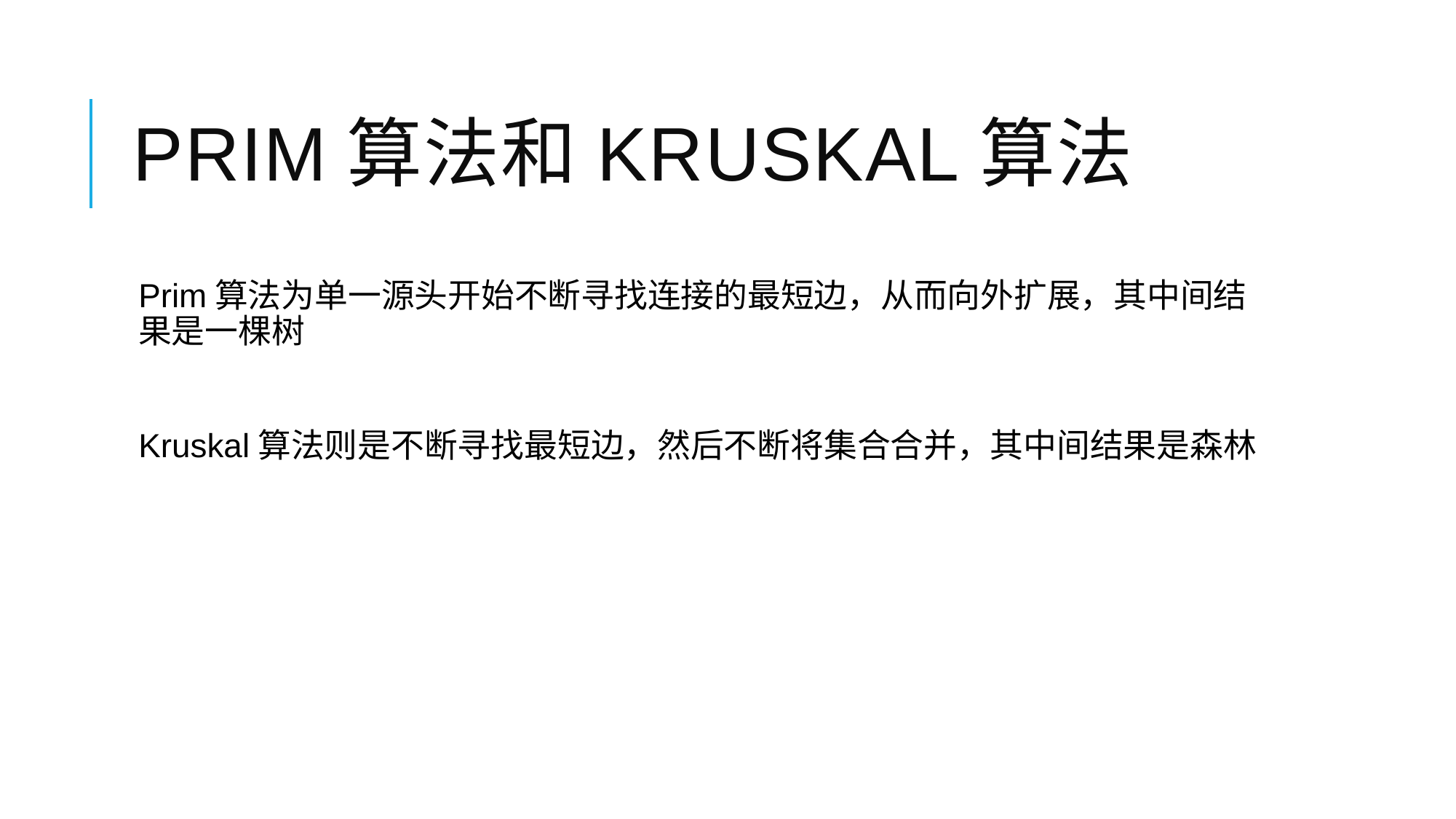

# Prim算法和Kruskal算法
Prim算法为单一源头开始不断寻找连接的最短边，从而向外扩展，其中间结果是一棵树

Kruskal算法则是不断寻找最短边，然后不断将集合合并，其中间结果是森林